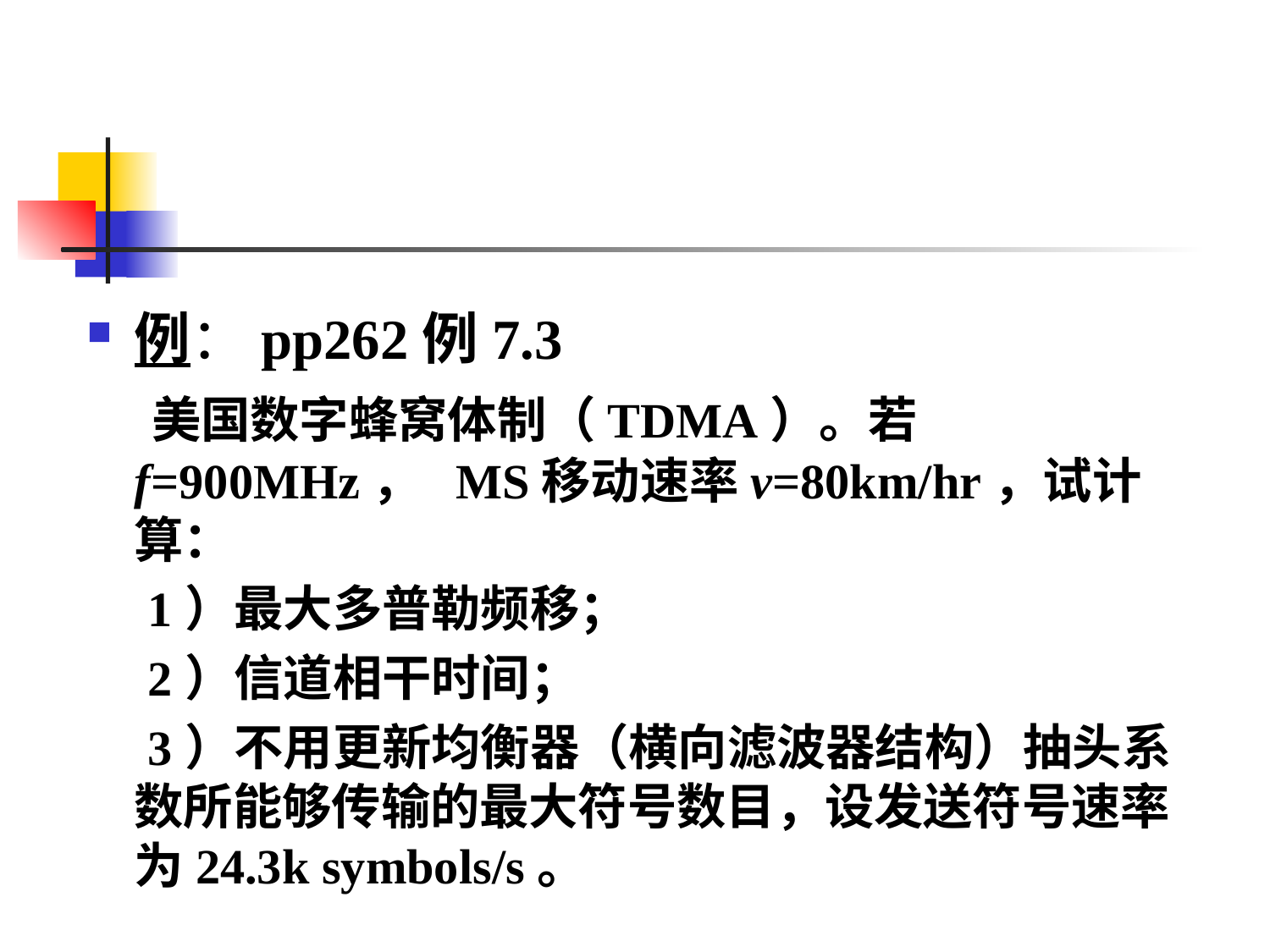

#
例：pp262例7.3
    美国数字蜂窝体制（TDMA）。若f=900MHz，  MS移动速率v=80km/hr，试计算：
     1）最大多普勒频移；
     2）信道相干时间；
     3）不用更新均衡器（横向滤波器结构）抽头系数所能够传输的最大符号数目，设发送符号速率为24.3k symbols/s。